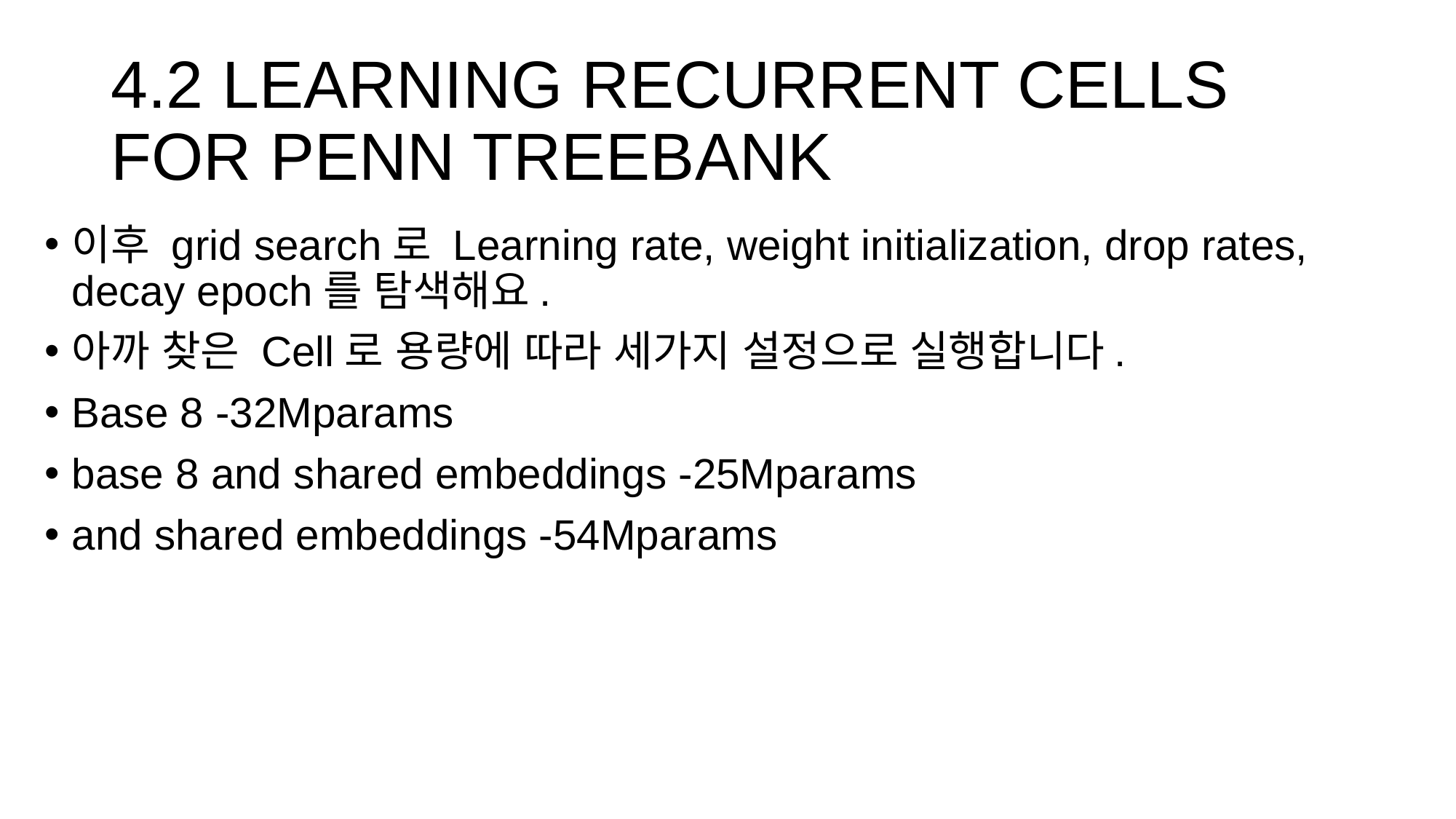

# 4.2 LEARNING RECURRENT CELLS FOR PENN TREEBANK
이후 grid search로 Learning rate, weight initialization, drop rates, decay epoch를 탐색해요.
아까 찾은 Cell로 용량에 따라 세가지 설정으로 실행합니다.
Base 8 -32Mparams
base 8 and shared embeddings -25Mparams
and shared embeddings -54Mparams